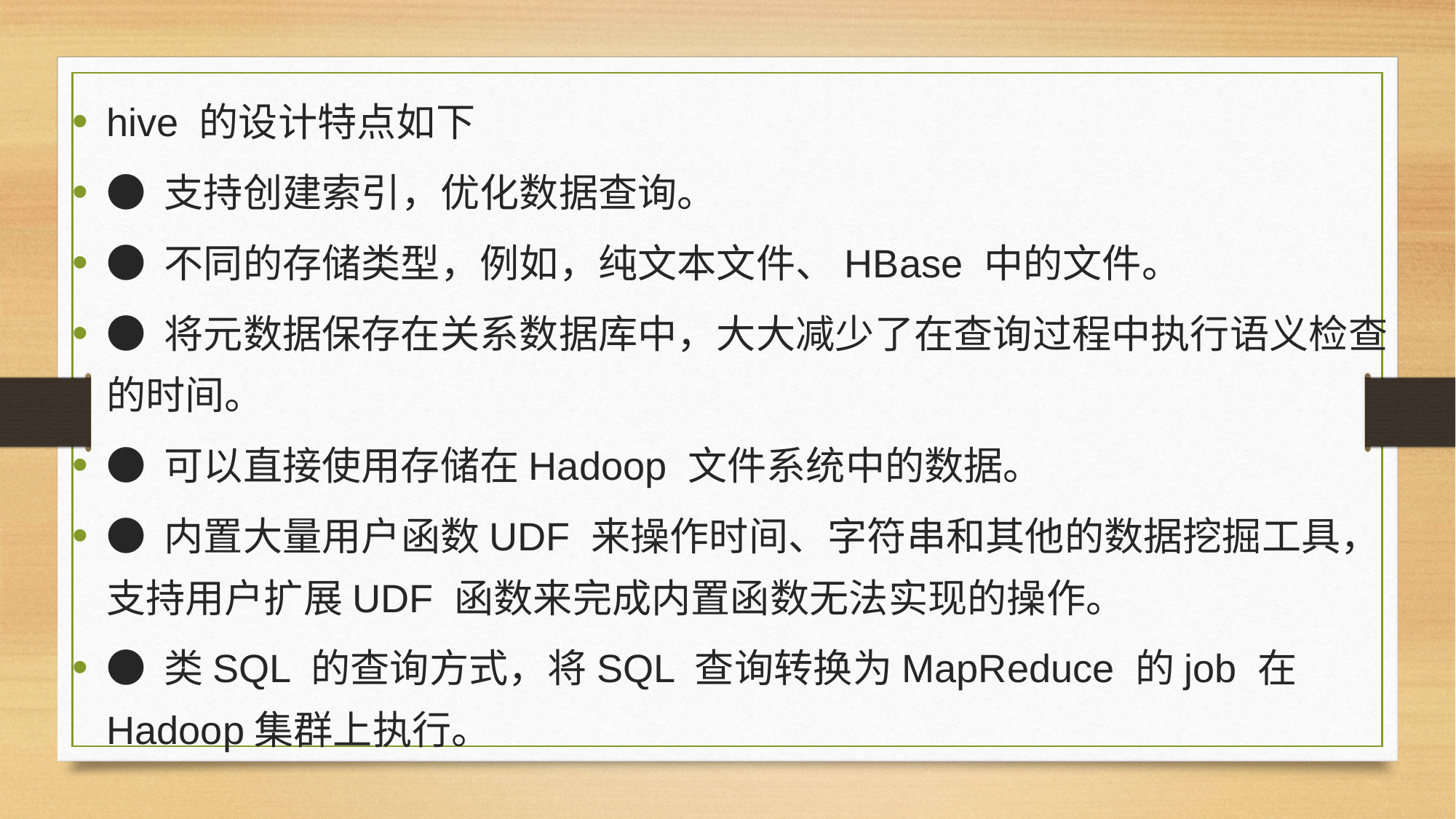

hive 的设计特点如下
● 支持创建索引，优化数据查询。
● 不同的存储类型，例如，纯文本文件、HBase 中的文件。
● 将元数据保存在关系数据库中，大大减少了在查询过程中执行语义检查的时间。
● 可以直接使用存储在Hadoop 文件系统中的数据。
● 内置大量用户函数UDF 来操作时间、字符串和其他的数据挖掘工具，支持用户扩展UDF 函数来完成内置函数无法实现的操作。
● 类SQL 的查询方式，将SQL 查询转换为MapReduce 的job 在Hadoop集群上执行。